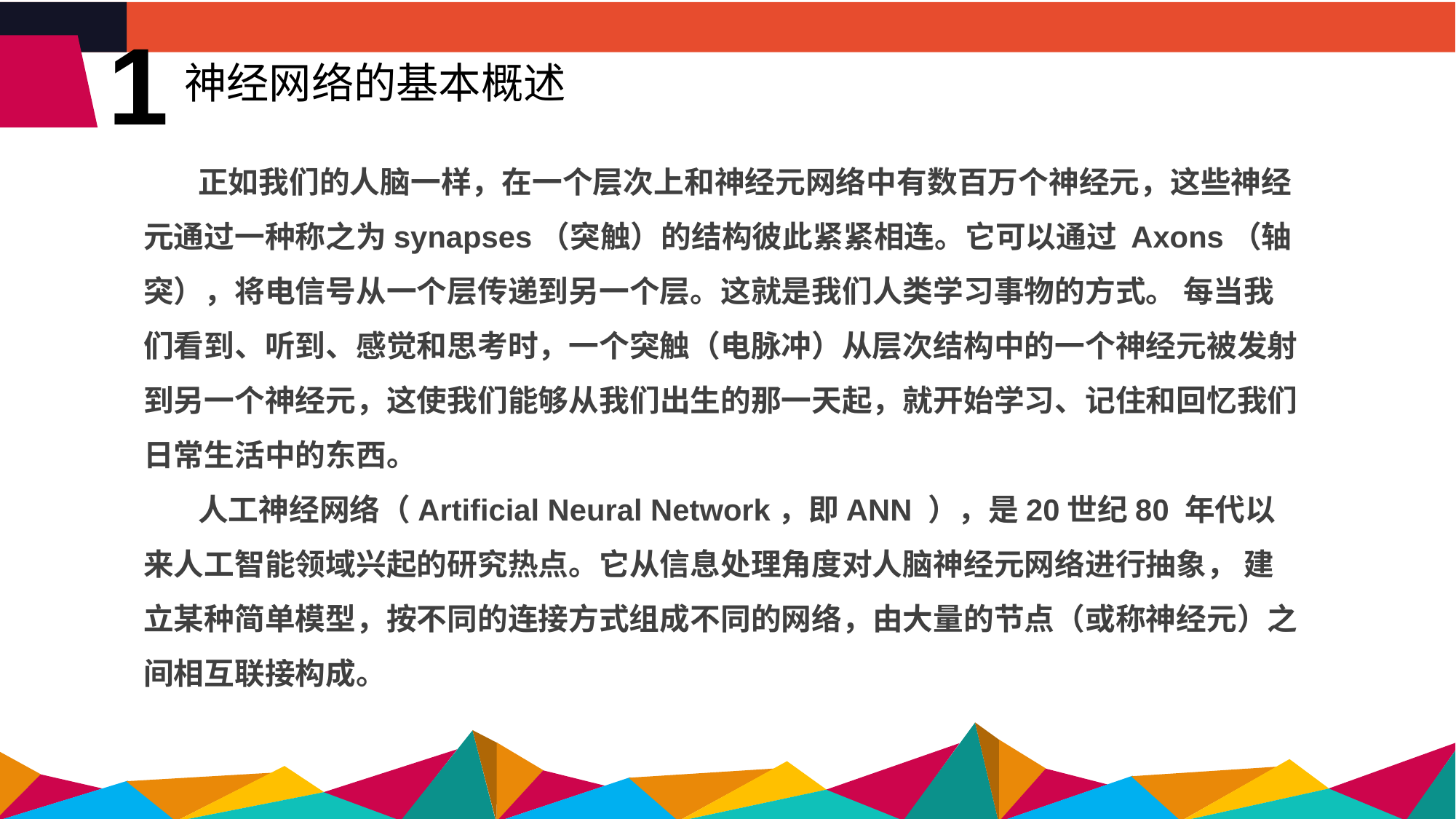

1

神经网络的基本概述
正如我们的人脑一样，在一个层次上和神经元网络中有数百万个神经元，这些神经元通过一种称之为synapses（突触）的结构彼此紧紧相连。它可以通过 Axons（轴突），将电信号从一个层传递到另一个层。这就是我们人类学习事物的方式。 每当我们看到、听到、感觉和思考时，一个突触（电脉冲）从层次结构中的一个神经元被发射到另一个神经元，这使我们能够从我们出生的那一天起，就开始学习、记住和回忆我们日常生活中的东西。
人工神经网络（Artificial Neural Network，即ANN ），是20世纪80 年代以来人工智能领域兴起的研究热点。它从信息处理角度对人脑神经元网络进行抽象， 建立某种简单模型，按不同的连接方式组成不同的网络，由大量的节点（或称神经元）之间相互联接构成。